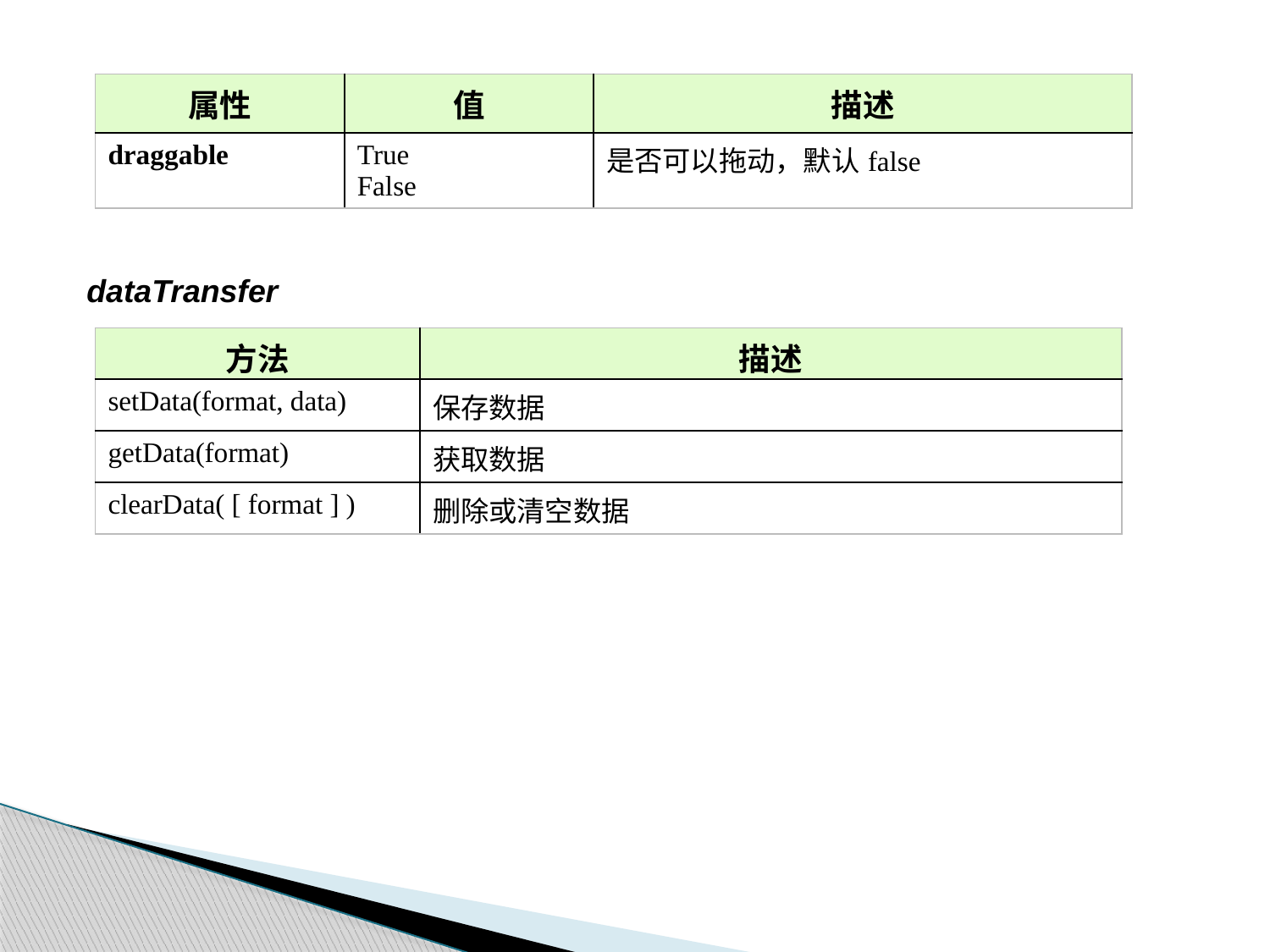

| 属性 | 值 | 描述 |
| --- | --- | --- |
| draggable | True False | 是否可以拖动，默认false |
dataTransfer
| 方法 | 描述 |
| --- | --- |
| setData(format, data) | 保存数据 |
| getData(format) | 获取数据 |
| clearData( [ format ] ) | 删除或清空数据 |